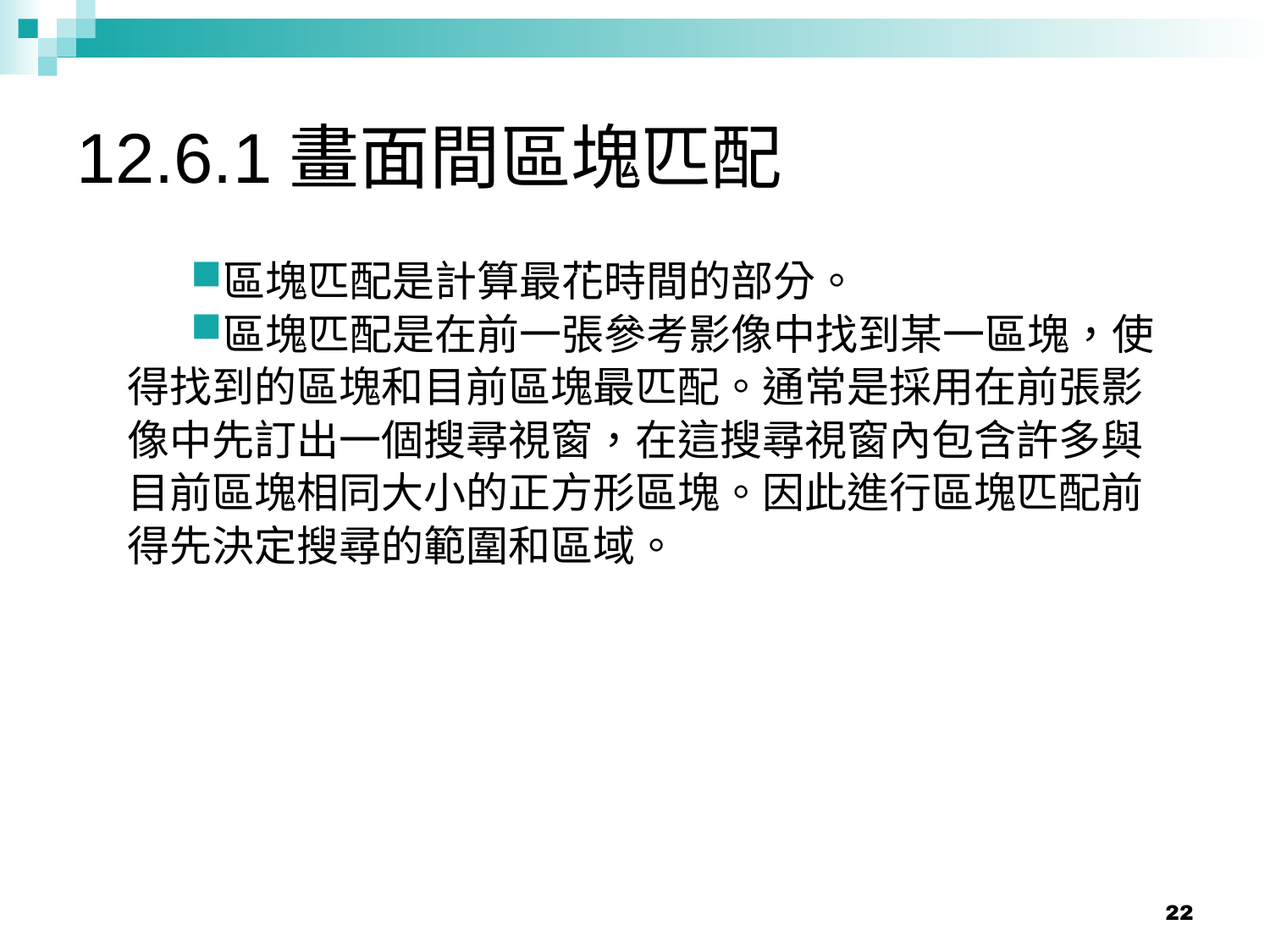

# 12.6.1畫面間區塊匹配
區塊匹配是計算最花時間的部分。
區塊匹配是在前一張參考影像中找到某一區塊，使得找到的區塊和目前區塊最匹配。通常是採用在前張影像中先訂出一個搜尋視窗，在這搜尋視窗內包含許多與目前區塊相同大小的正方形區塊。因此進行區塊匹配前得先決定搜尋的範圍和區域。
22